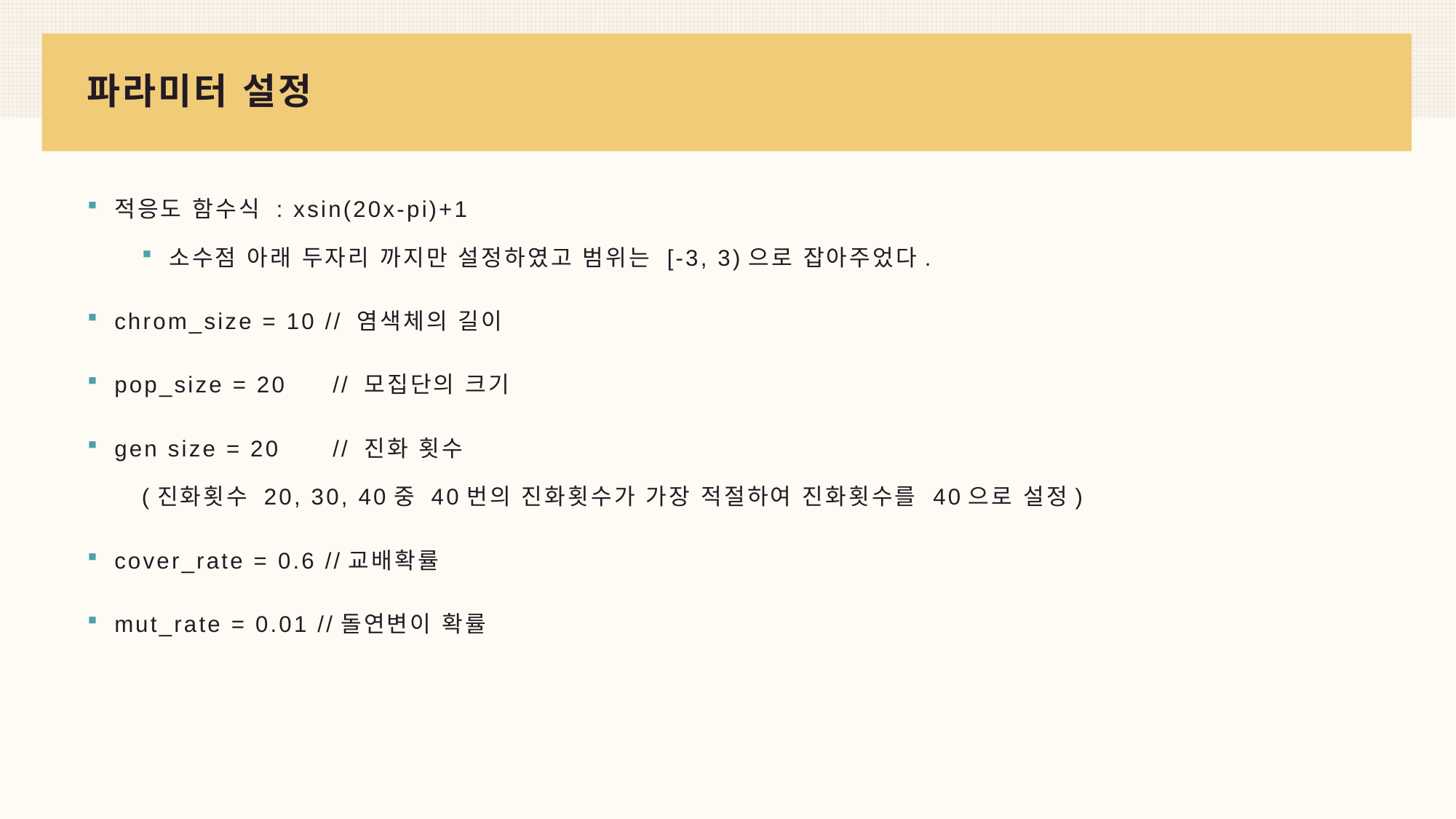

# 파라미터 설정
적응도 함수식 : xsin(20x-pi)+1
소수점 아래 두자리 까지만 설정하였고 범위는 [-3, 3)으로 잡아주었다.
chrom_size = 10 // 염색체의 길이
pop_size = 20	// 모집단의 크기
gen size = 20	// 진화 횟수
(진화횟수 20, 30, 40중 40번의 진화횟수가 가장 적절하여 진화횟수를 40으로 설정)
cover_rate = 0.6 //교배확률
mut_rate = 0.01 //돌연변이 확률